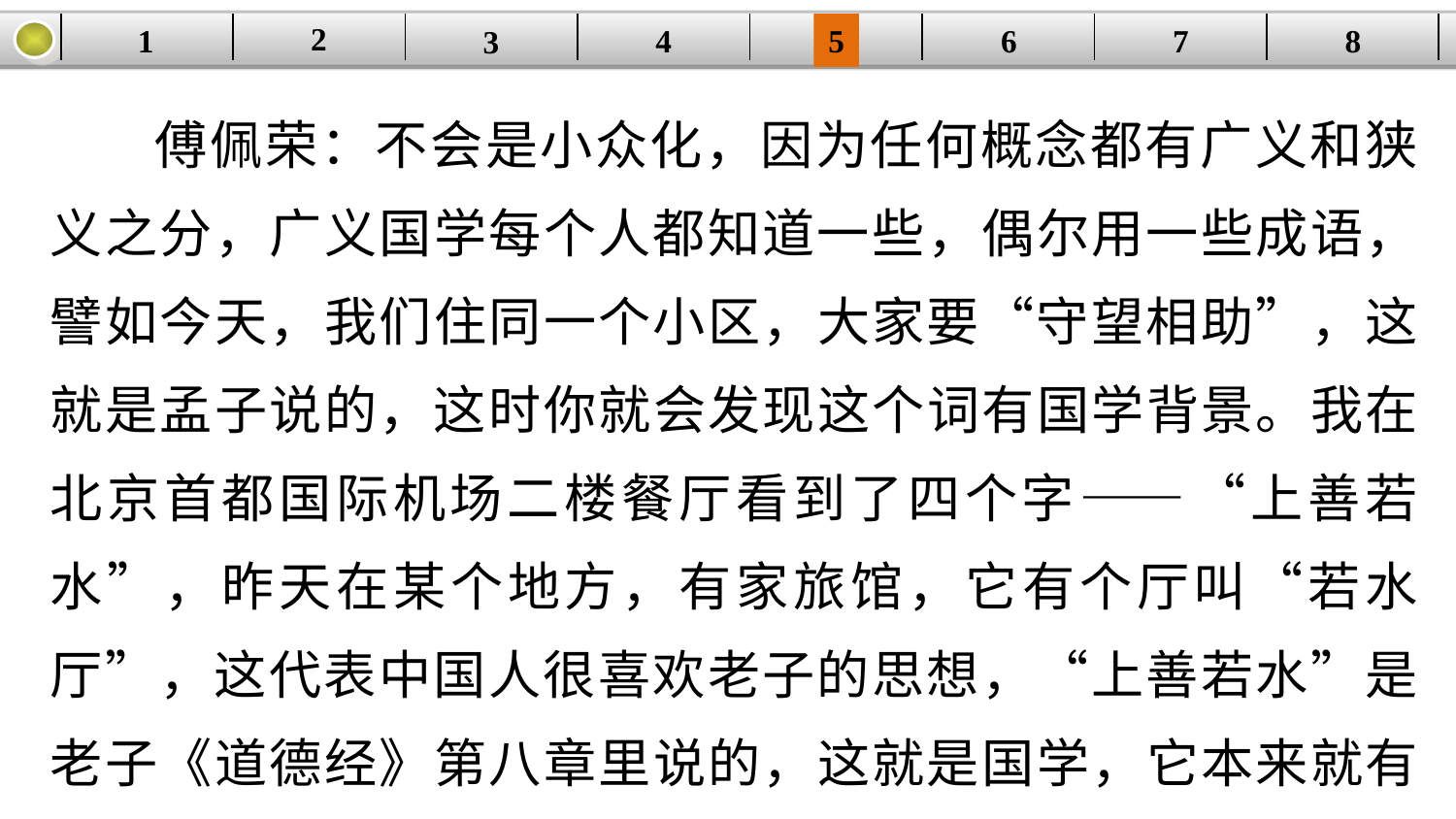

2
1
8
7
6
|  |  |  |  |  |  |  |  |
| --- | --- | --- | --- | --- | --- | --- | --- |
5
4
3

傅佩荣：不会是小众化，因为任何概念都有广义和狭义之分，广义国学每个人都知道一些，偶尔用一些成语，譬如今天，我们住同一个小区，大家要“守望相助”，这就是孟子说的，这时你就会发现这个词有国学背景。我在北京首都国际机场二楼餐厅看到了四个字——“上善若水”，昨天在某个地方，有家旅馆，它有个厅叫“若水厅”，这代表中国人很喜欢老子的思想，“上善若水”是老子《道德经》第八章里说的，这就是国学，它本来就有大众化的可能范围。